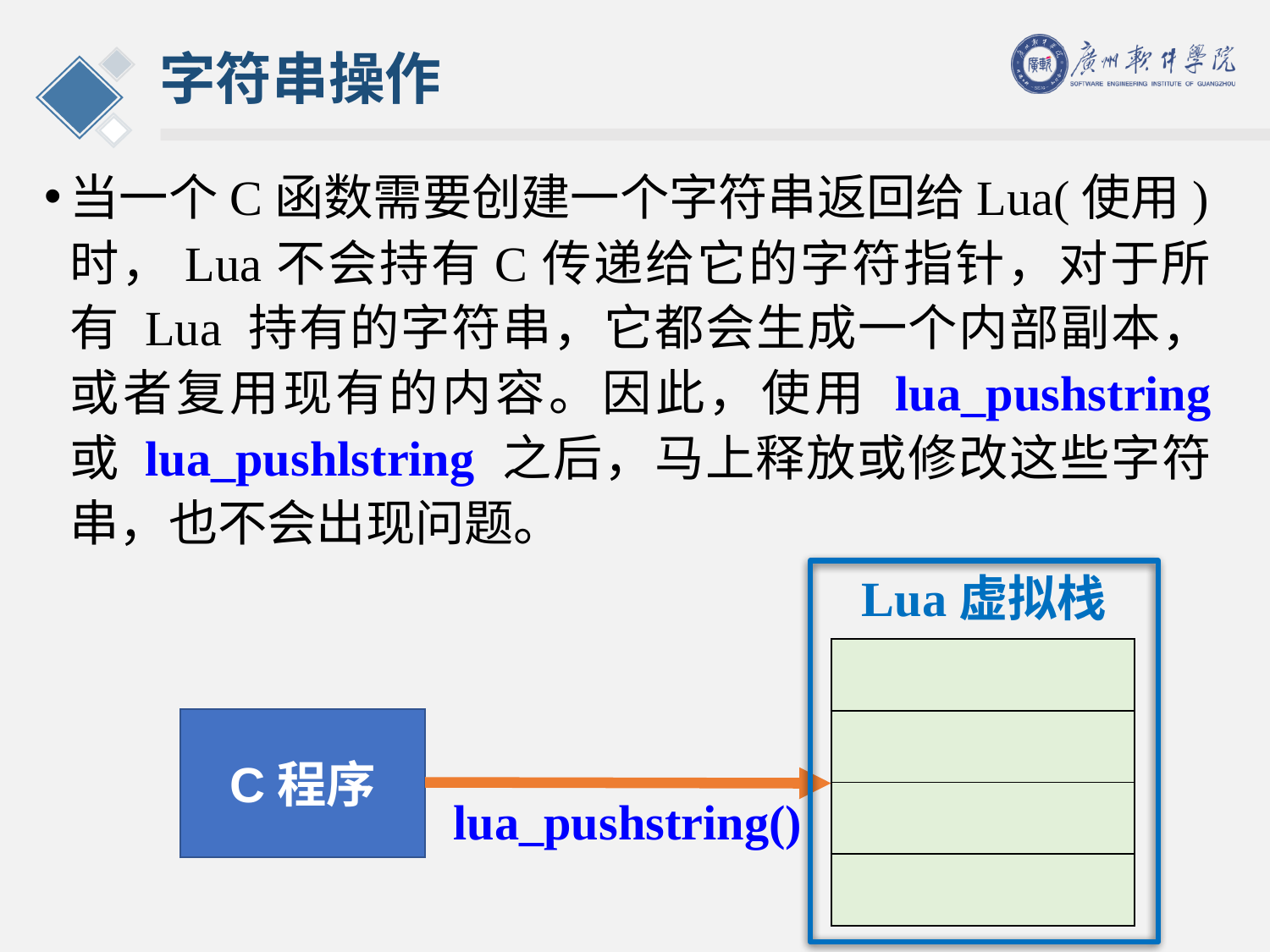

# 字符串操作
当一个C函数需要创建一个字符串返回给Lua(使用)时，Lua不会持有C传递给它的字符指针，对于所有 Lua 持有的字符串，它都会生成一个内部副本，或者复用现有的内容。因此，使用 lua_pushstring 或 lua_pushlstring 之后，马上释放或修改这些字符串，也不会出现问题。

Lua虚拟栈
|  |
| --- |
|  |
|  |
|  |
C程序
lua_pushstring()